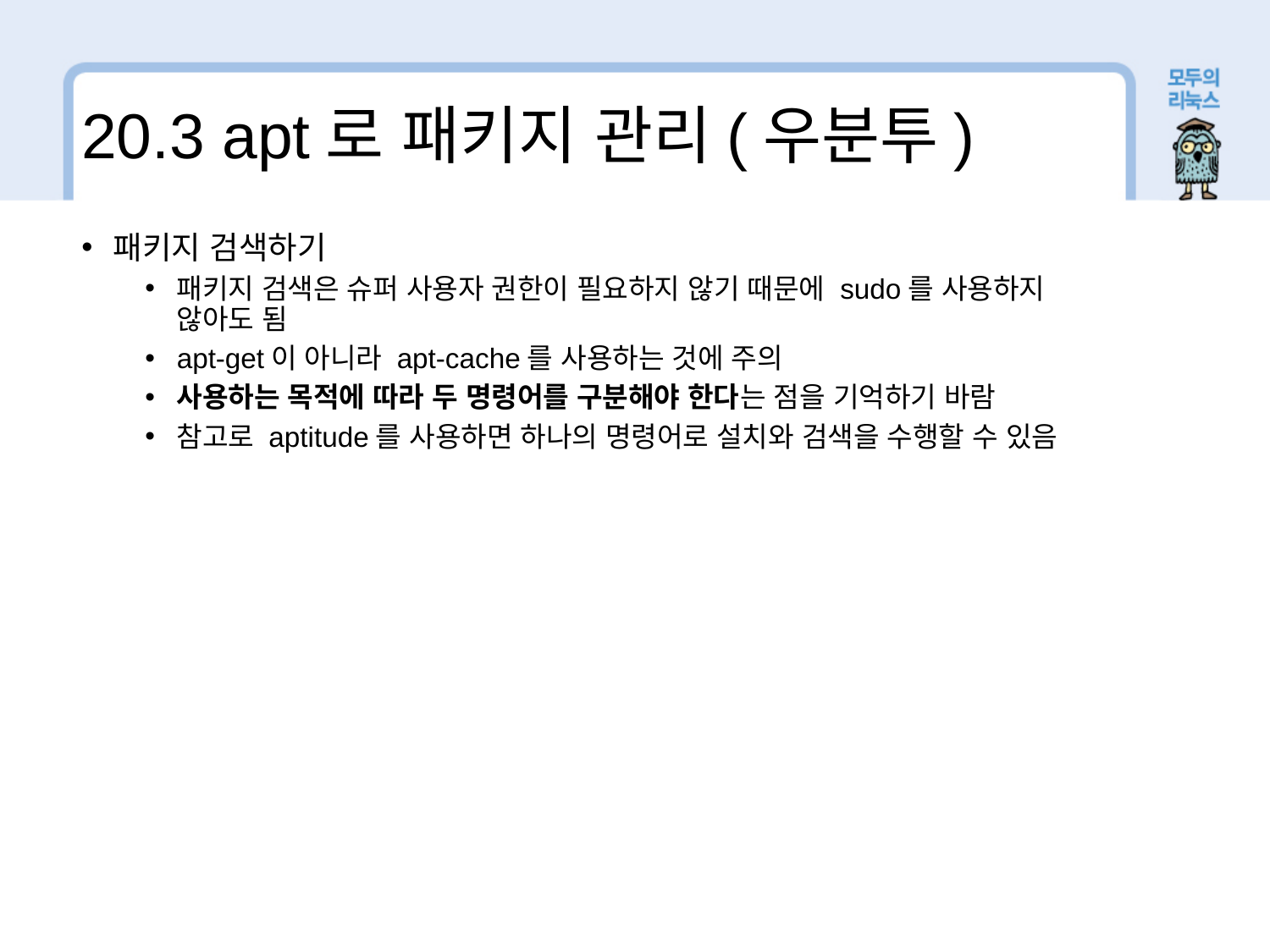

20.3 apt로 패키지 관리(우분투)
패키지 검색하기
패키지 검색은 슈퍼 사용자 권한이 필요하지 않기 때문에 sudo를 사용하지 않아도 됨
apt-get이 아니라 apt-cache를 사용하는 것에 주의
사용하는 목적에 따라 두 명령어를 구분해야 한다는 점을 기억하기 바람
참고로 aptitude를 사용하면 하나의 명령어로 설치와 검색을 수행할 수 있음